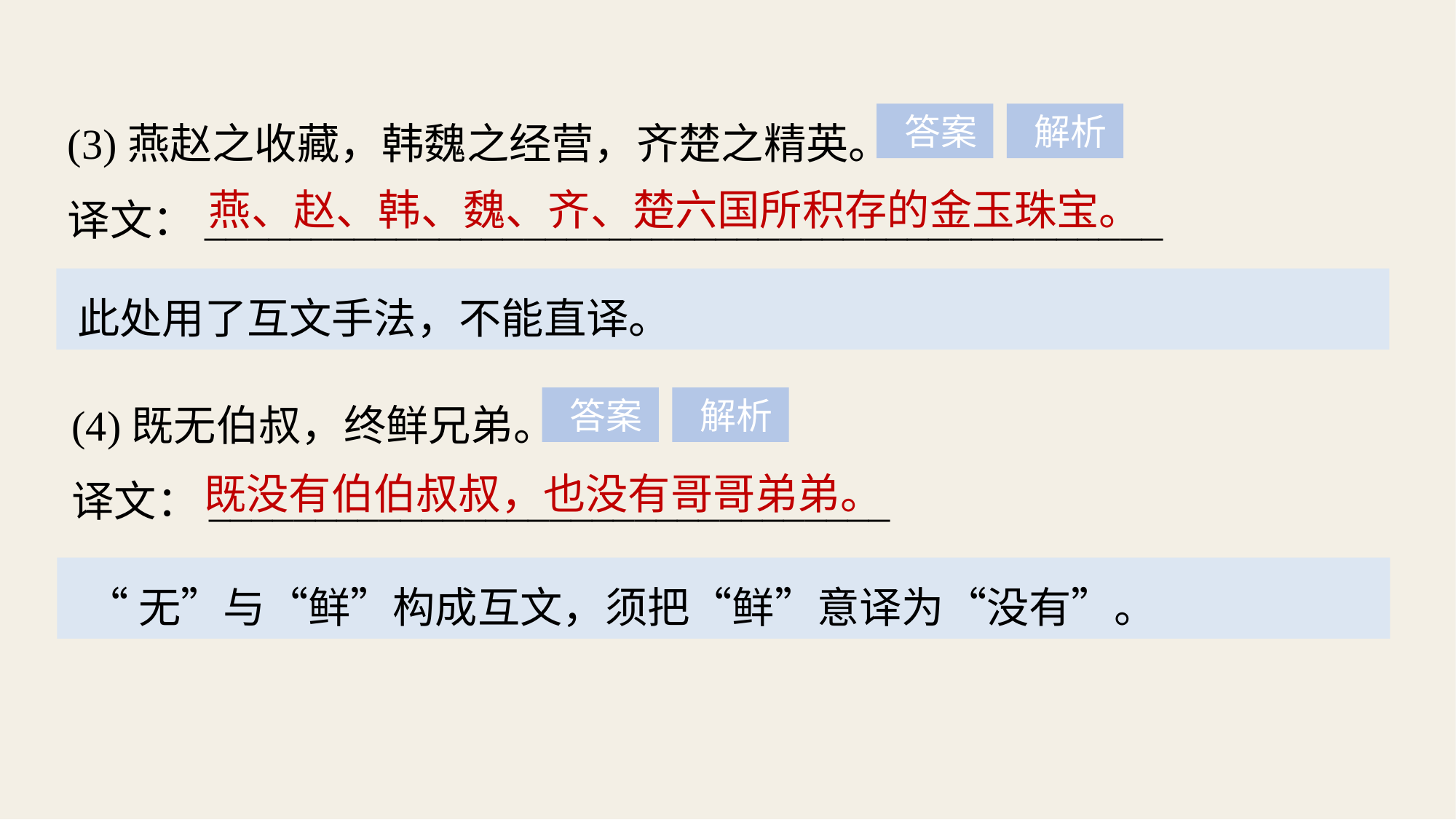

(3)燕赵之收藏，韩魏之经营，齐楚之精英。
译文：_____________________________________________
 答案
 解析
燕、赵、韩、魏、齐、楚六国所积存的金玉珠宝。
此处用了互文手法，不能直译。

(4)既无伯叔，终鲜兄弟。
译文：________________________________
 答案
 解析
既没有伯伯叔叔，也没有哥哥弟弟。
“无”与“鲜”构成互文，须把“鲜”意译为“没有”。